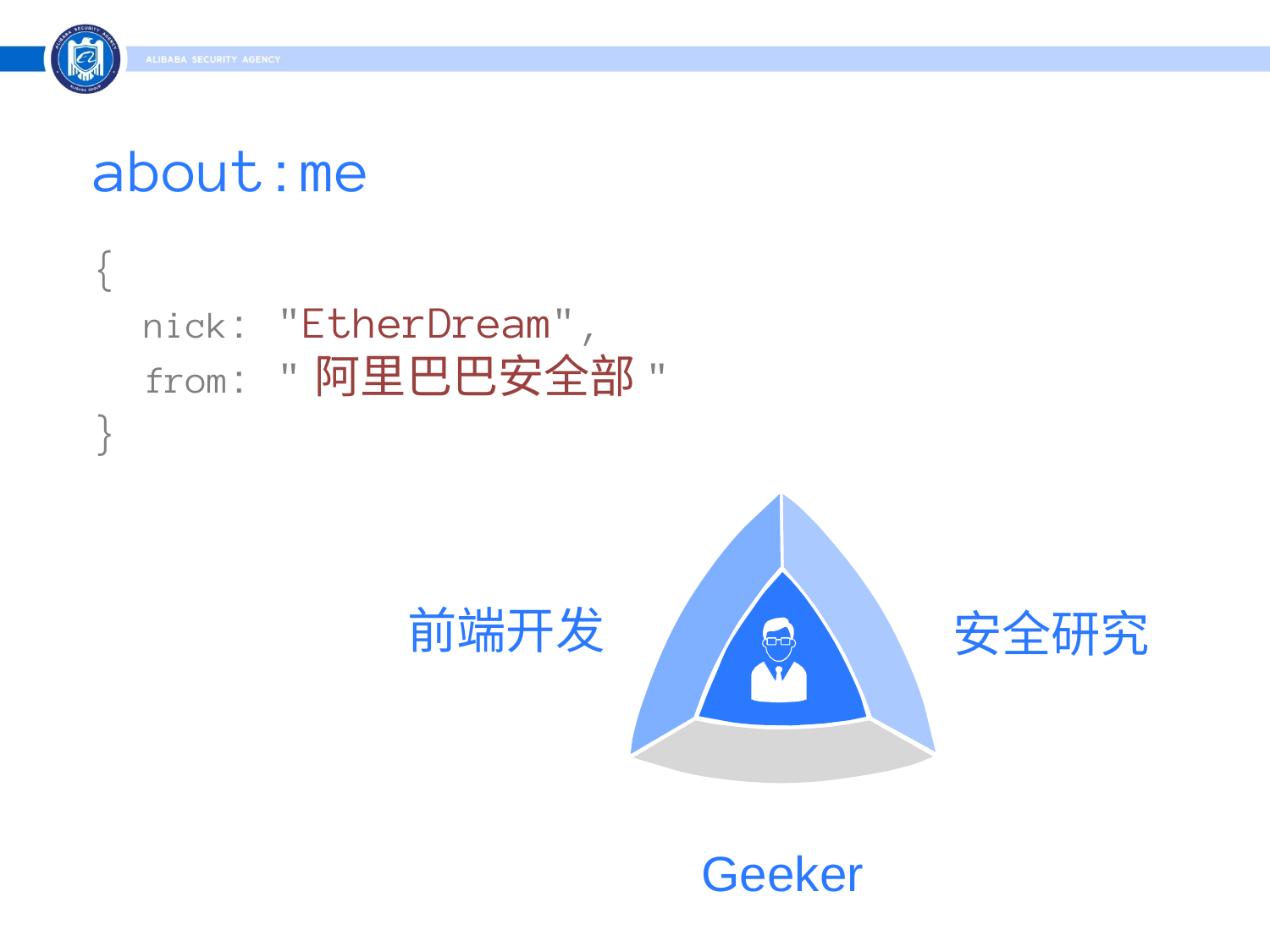

about:me
{
  nick: "EtherDream",
  from: "阿里巴巴安全部"
}

前端开发
安全研究
Geeker